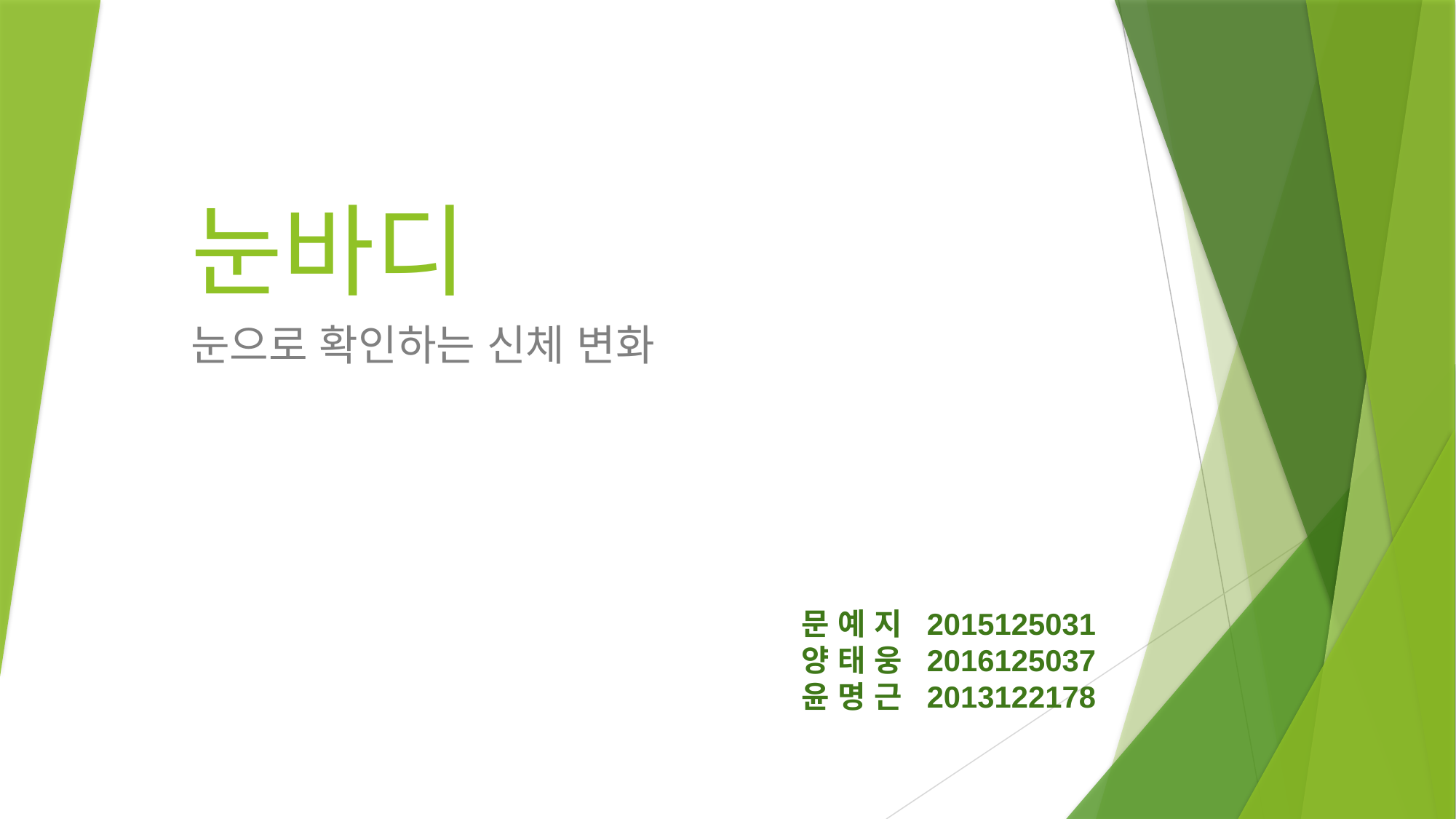

# 눈바디
눈으로 확인하는 신체 변화
문 예 지  2015125031
양 태 웅  2016125037
윤 명 근  2013122178